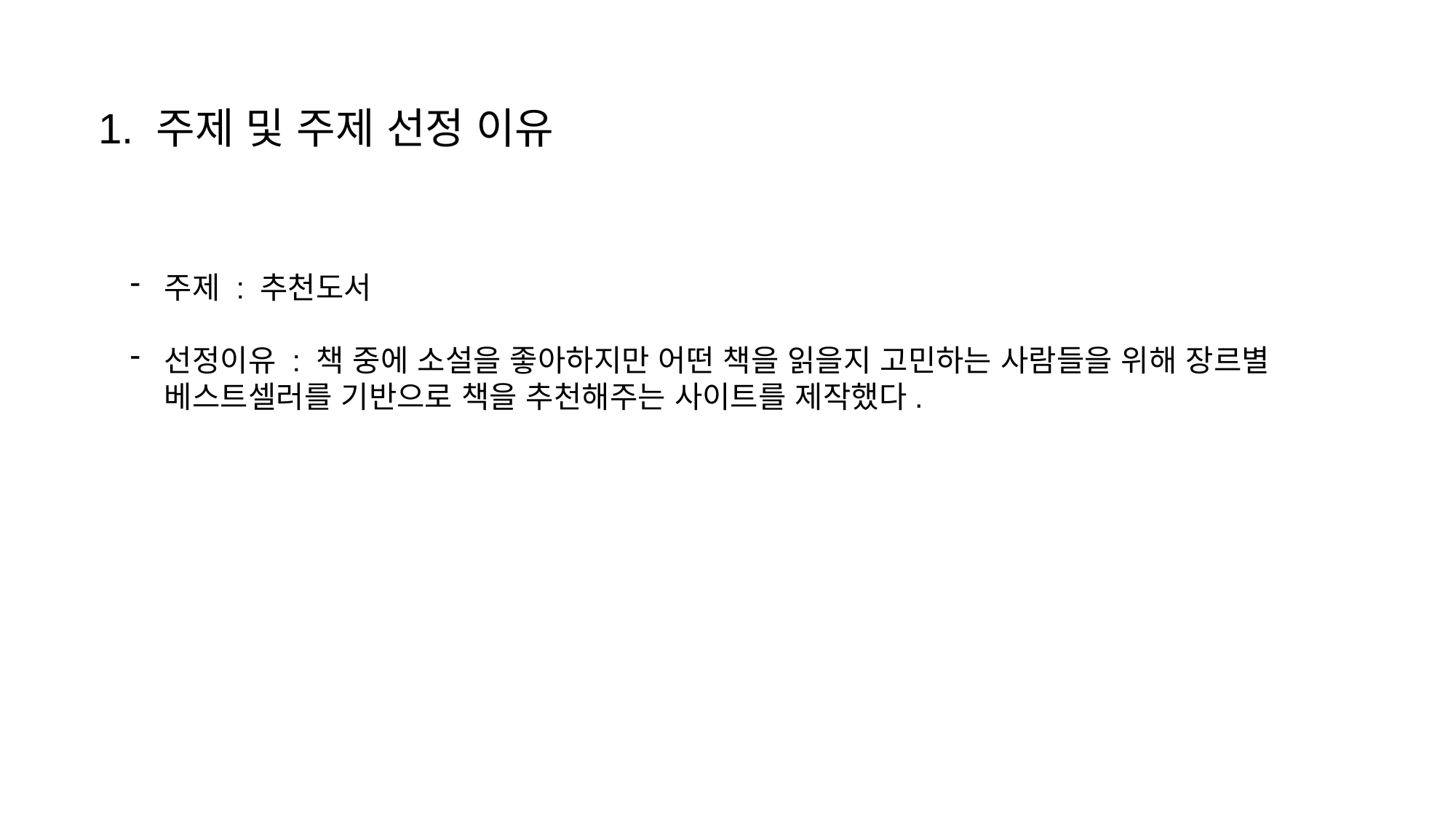

1. 주제 및 주제 선정 이유
주제 : 추천도서

선정이유 : 책 중에 소설을 좋아하지만 어떤 책을 읽을지 고민하는 사람들을 위해 장르별 베스트셀러를 기반으로 책을 추천해주는 사이트를 제작했다.